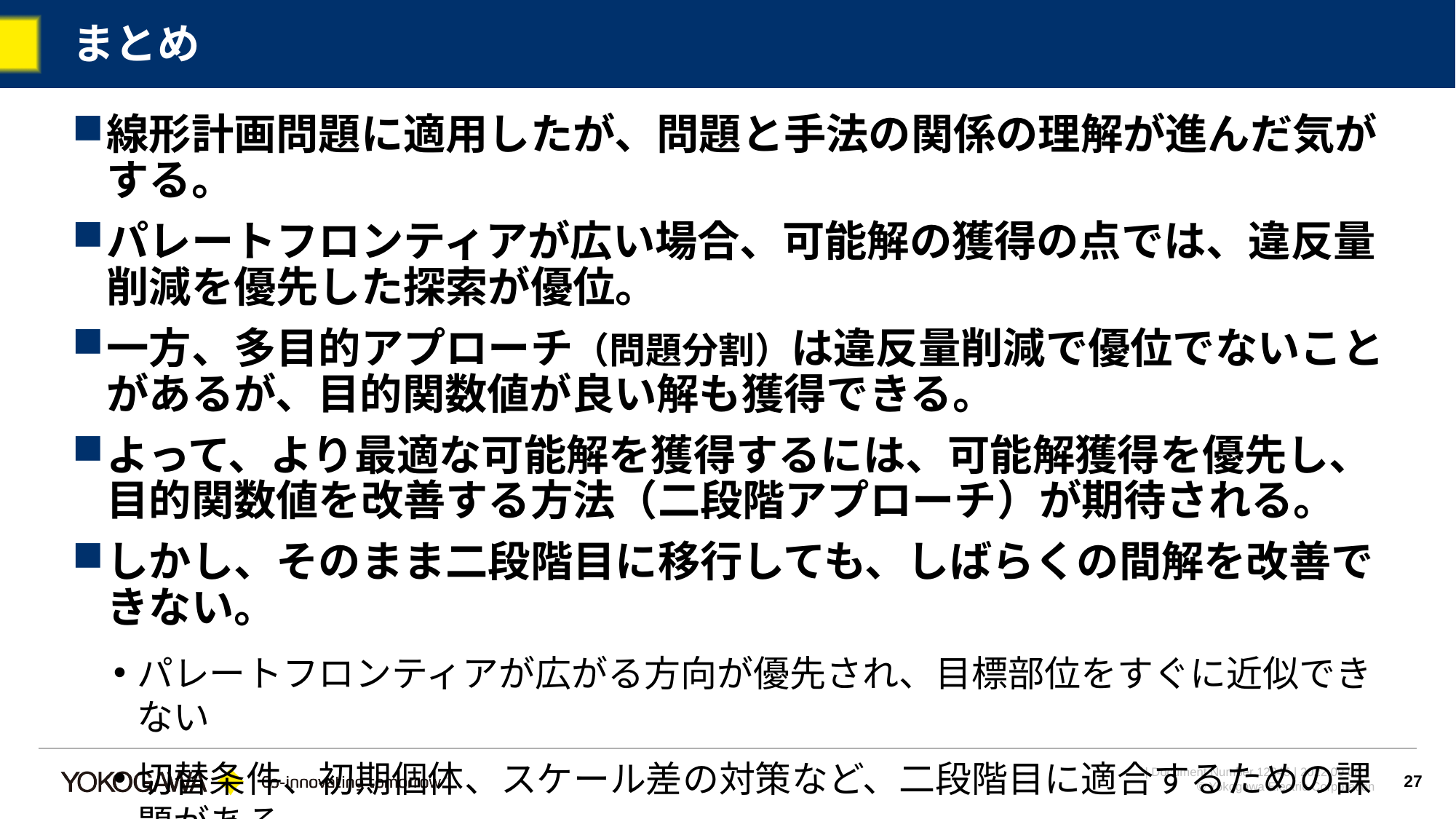

# まとめ
線形計画問題に適用したが、問題と手法の関係の理解が進んだ気がする。
パレートフロンティアが広い場合、可能解の獲得の点では、違反量削減を優先した探索が優位。
一方、多目的アプローチ（問題分割）は違反量削減で優位でないことがあるが、目的関数値が良い解も獲得できる。
よって、より最適な可能解を獲得するには、可能解獲得を優先し、目的関数値を改善する方法（二段階アプローチ）が期待される。
しかし、そのまま二段階目に移行しても、しばらくの間解を改善できない。
パレートフロンティアが広がる方向が優先され、目標部位をすぐに近似できない
切替条件、初期個体、スケール差の対策など、二段階目に適合するための課題がある
27